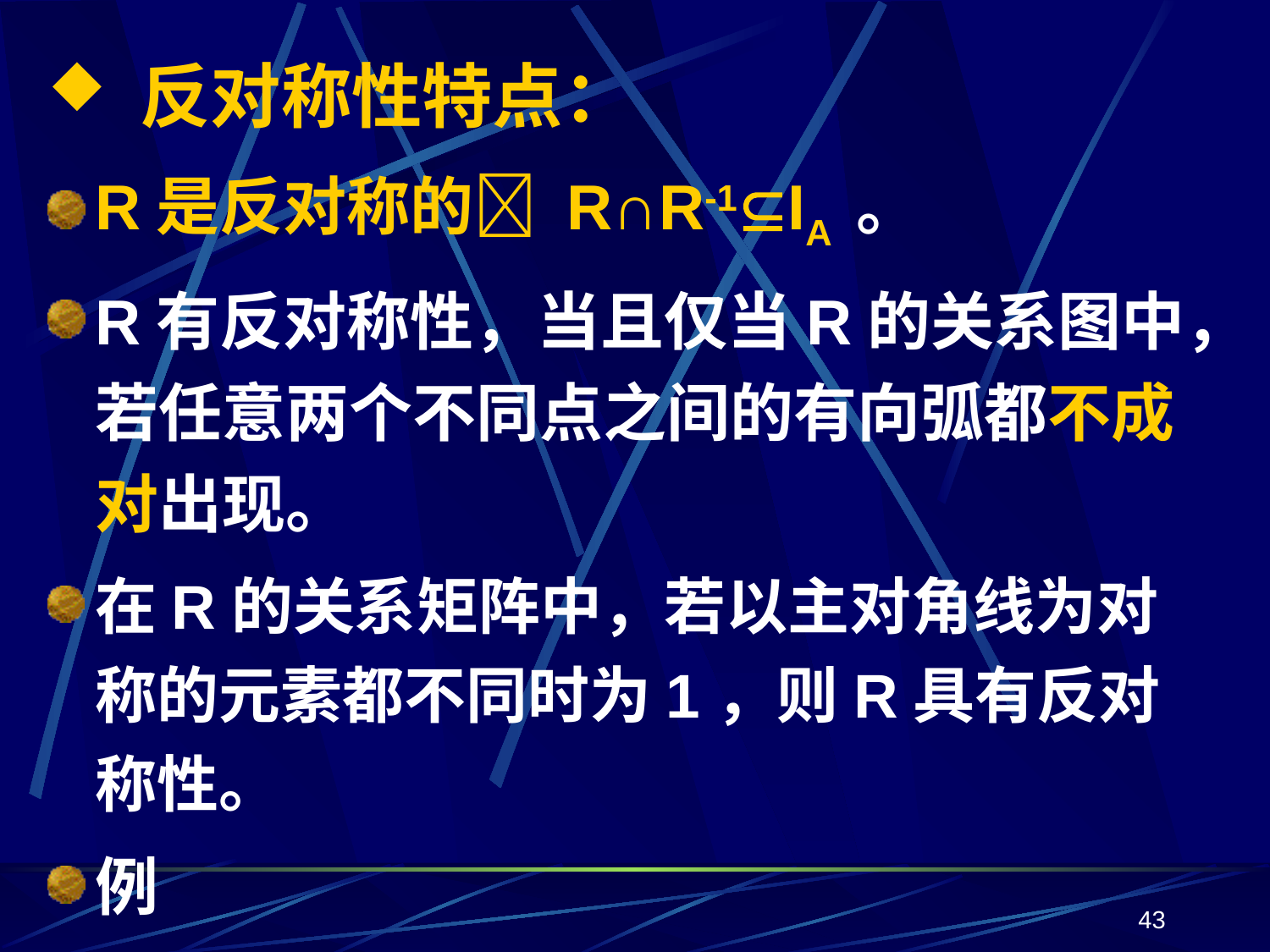

反对称性特点：
R是反对称的⇔ R∩R-1⊆IA 。
R有反对称性，当且仅当R的关系图中，若任意两个不同点之间的有向弧都不成对出现。
在R的关系矩阵中，若以主对角线为对称的元素都不同时为1，则R具有反对称性。
例
43